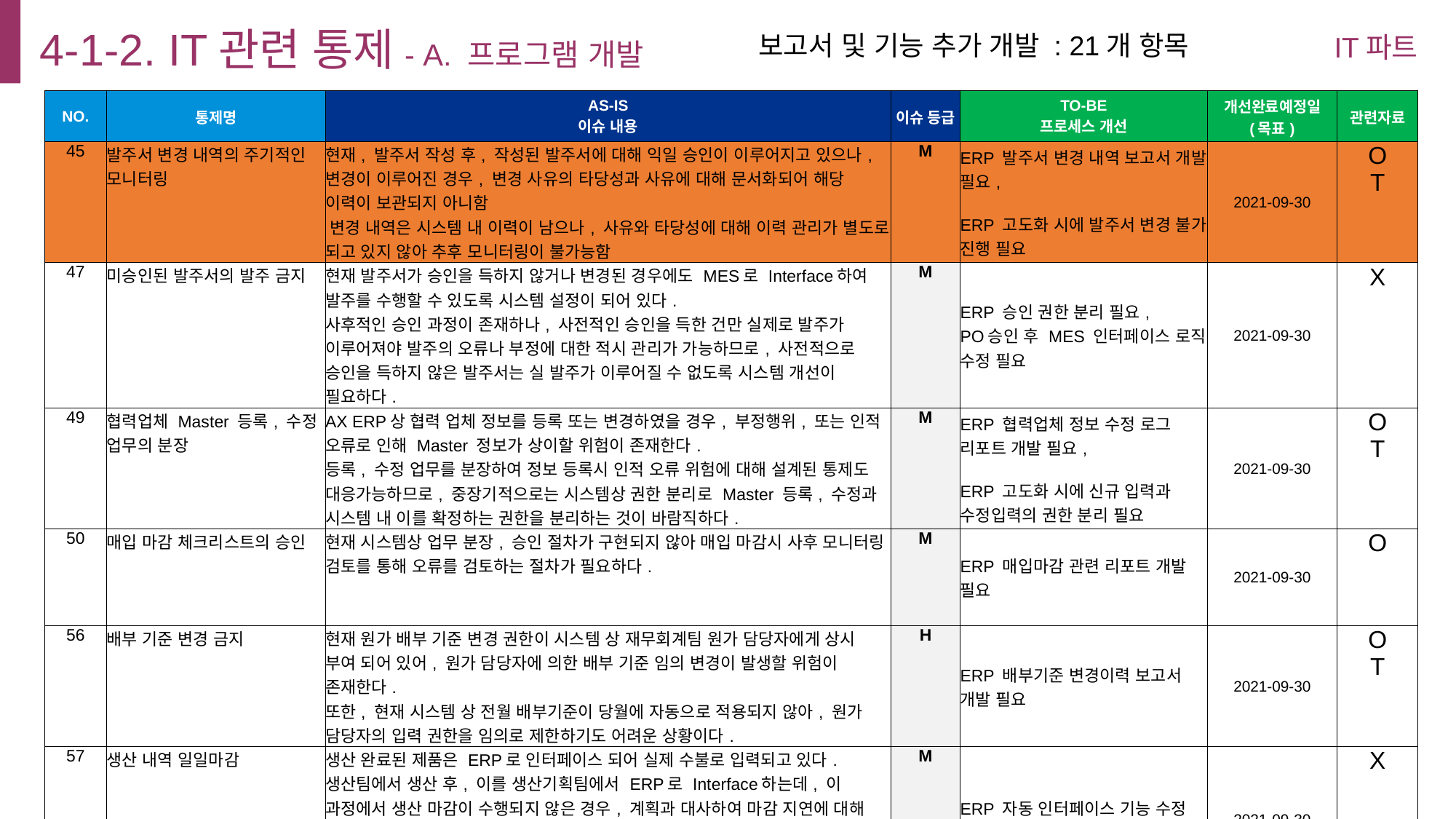

4-1-2. IT관련 통제- A. 프로그램 개발
IT파트
보고서 및 기능 추가 개발 : 21개 항목
| NO. | 통제명 | AS-IS 이슈 내용 | 이슈 등급 | TO-BE 프로세스 개선 | 개선완료예정일 (목표) | 관련자료 |
| --- | --- | --- | --- | --- | --- | --- |
| 45 | 발주서 변경 내역의 주기적인 모니터링 | 현재, 발주서 작성 후, 작성된 발주서에 대해 익일 승인이 이루어지고 있으나, 변경이 이루어진 경우, 변경 사유의 타당성과 사유에 대해 문서화되어 해당 이력이 보관되지 아니함 변경 내역은 시스템 내 이력이 남으나, 사유와 타당성에 대해 이력 관리가 별도로 되고 있지 않아 추후 모니터링이 불가능함 | M | ERP 발주서 변경 내역 보고서 개발 필요, ERP 고도화 시에 발주서 변경 불가 진행 필요 | 2021-09-30 | O T |
| 47 | 미승인된 발주서의 발주 금지 | 현재 발주서가 승인을 득하지 않거나 변경된 경우에도 MES로 Interface하여 발주를 수행할 수 있도록 시스템 설정이 되어 있다. 사후적인 승인 과정이 존재하나, 사전적인 승인을 득한 건만 실제로 발주가 이루어져야 발주의 오류나 부정에 대한 적시 관리가 가능하므로, 사전적으로 승인을 득하지 않은 발주서는 실 발주가 이루어질 수 없도록 시스템 개선이 필요하다. | M | ERP 승인 권한 분리 필요, PO승인 후 MES 인터페이스 로직 수정 필요 | 2021-09-30 | X |
| 49 | 협력업체 Master 등록, 수정 업무의 분장 | AX ERP상 협력 업체 정보를 등록 또는 변경하였을 경우, 부정행위, 또는 인적 오류로 인해 Master 정보가 상이할 위험이 존재한다. 등록, 수정 업무를 분장하여 정보 등록시 인적 오류 위험에 대해 설계된 통제도 대응가능하므로, 중장기적으로는 시스템상 권한 분리로 Master 등록, 수정과 시스템 내 이를 확정하는 권한을 분리하는 것이 바람직하다. | M | ERP 협력업체 정보 수정 로그 리포트 개발 필요, ERP 고도화 시에 신규 입력과 수정입력의 권한 분리 필요 | 2021-09-30 | O T |
| 50 | 매입 마감 체크리스트의 승인 | 현재 시스템상 업무 분장, 승인 절차가 구현되지 않아 매입 마감시 사후 모니터링 검토를 통해 오류를 검토하는 절차가 필요하다. | M | ERP 매입마감 관련 리포트 개발 필요 | 2021-09-30 | O |
| 56 | 배부 기준 변경 금지 | 현재 원가 배부 기준 변경 권한이 시스템 상 재무회계팀 원가 담당자에게 상시 부여 되어 있어, 원가 담당자에 의한 배부 기준 임의 변경이 발생할 위험이 존재한다. 또한, 현재 시스템 상 전월 배부기준이 당월에 자동으로 적용되지 않아, 원가 담당자의 입력 권한을 임의로 제한하기도 어려운 상황이다. | H | ERP 배부기준 변경이력 보고서 개발 필요 | 2021-09-30 | O T |
| 57 | 생산 내역 일일마감 | 생산 완료된 제품은 ERP로 인터페이스 되어 실제 수불로 입력되고 있다. 생산팀에서 생산 후, 이를 생산기획팀에서 ERP로 Interface하는데, 이 과정에서 생산 마감이 수행되지 않은 경우, 계획과 대사하여 마감 지연에 대해 검토를 하고 있다. 다만, 이 과정에서 상위권자의 승인 이력이 남지 않아, 상위권자의 검토가 이루어졌는지 확인이 불가능하다. | M | ERP 자동 인터페이스 기능 수정 필요 | 2021-09-30 | X |